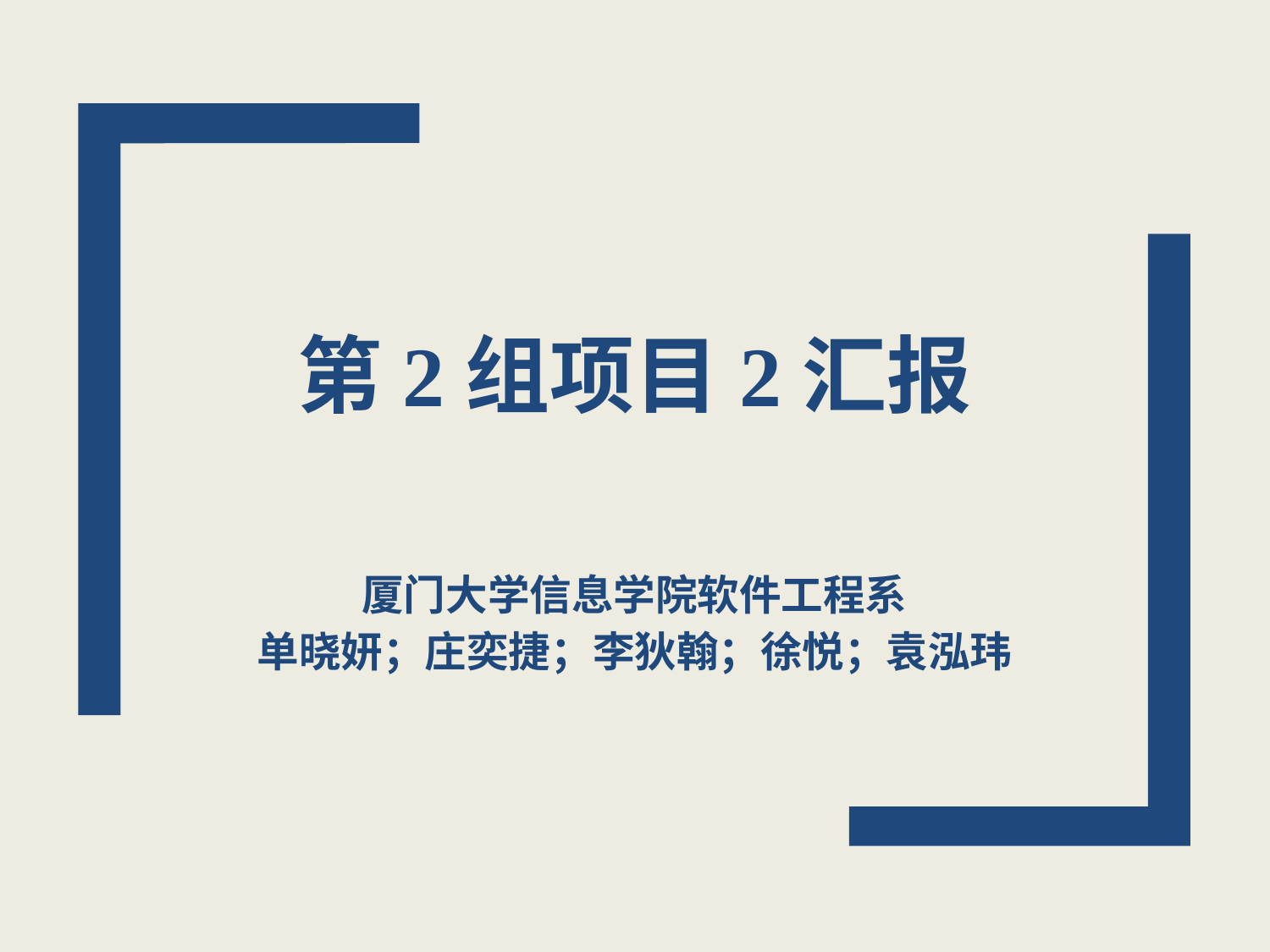

# 第2组项目2汇报
厦门大学信息学院软件工程系
单晓妍；庄奕捷；李狄翰；徐悦；袁泓玮